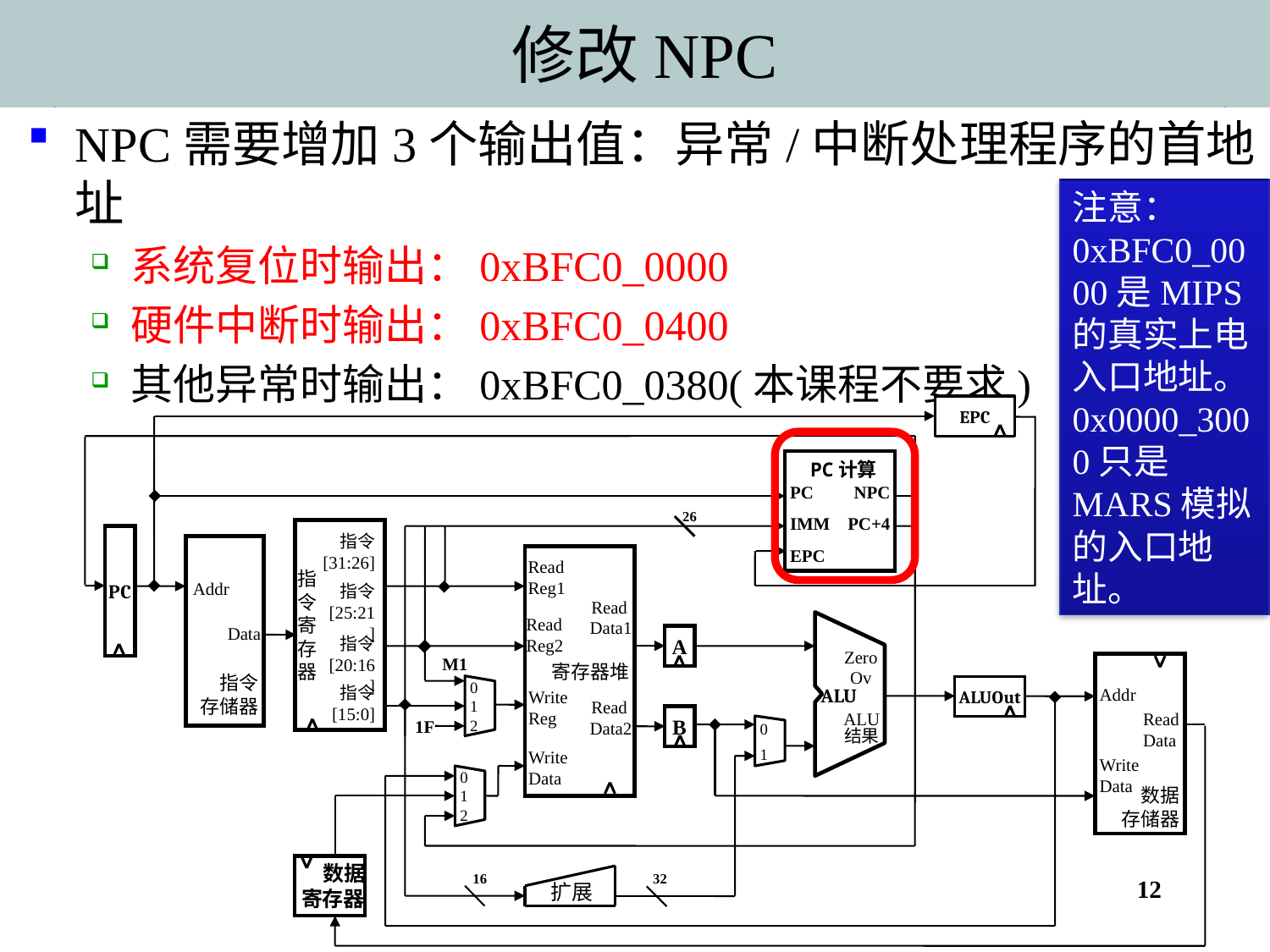

# 修改NPC
NPC需要增加3个输出值：异常/中断处理程序的首地址
系统复位时输出：0xBFC0_0000
硬件中断时输出：0xBFC0_0400
其他异常时输出：0xBFC0_0380(本课程不要求)
注意：0xBFC0_0000是MIPS的真实上电入口地址。
0x0000_3000只是MARS模拟的入口地址。
EPC

PC计算
PC

IMM
EPC
NPC

PC+4

26

指
令
寄
存
器
指令
[31:26]
指令
[25:21]
指令
[20:16]
指令
[15:0]
PC

指令
存储器
寄存器堆
Read
Reg1
Read
Data1
Read
Reg2
Write
Reg
Read
Data2
Write
Data

Addr

Zero
Ov

ALU
ALU
结果
Data
A

数据
存储器
Addr
ReadData
Write
Data
M1
0
1
2
ALUOut

B
0

1

1F

0
1
2

数据
寄存器
扩展
12
16
32